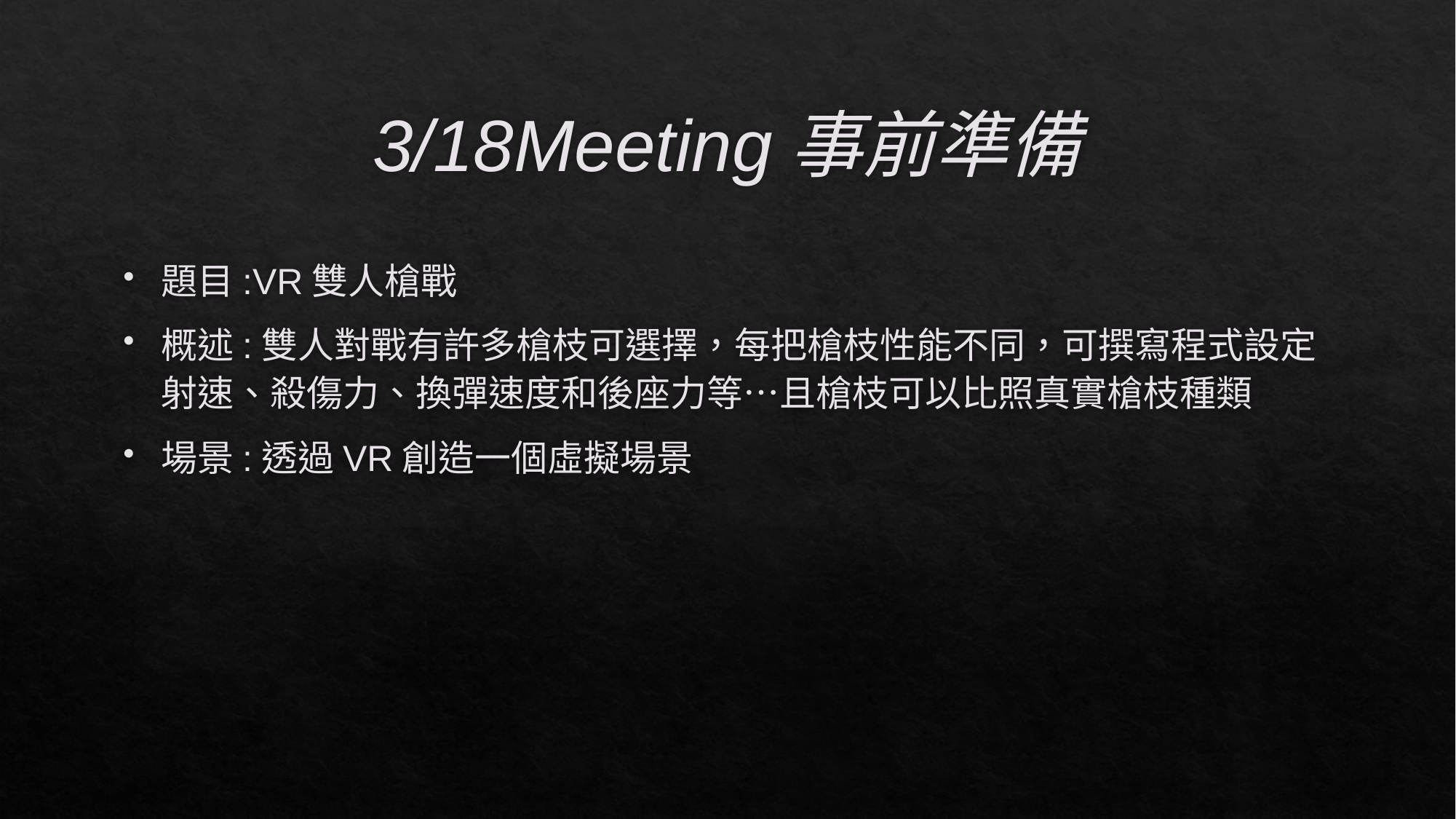

# 3/18Meeting事前準備
題目:VR雙人槍戰
概述:雙人對戰有許多槍枝可選擇，每把槍枝性能不同，可撰寫程式設定射速、殺傷力、換彈速度和後座力等…且槍枝可以比照真實槍枝種類
場景:透過VR創造一個虛擬場景